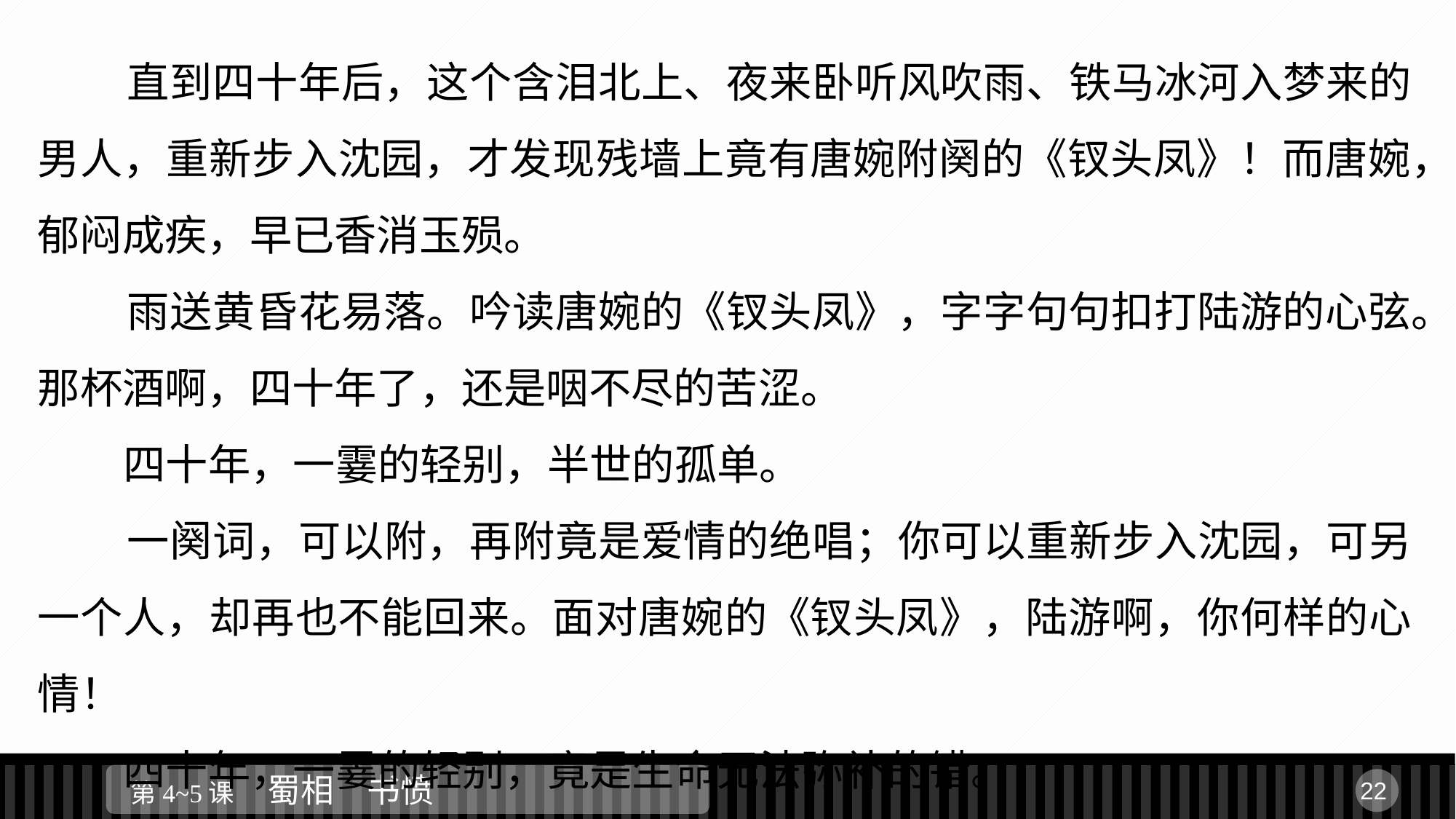

直到四十年后，这个含泪北上、夜来卧听风吹雨、铁马冰河入梦来的男人，重新步入沈园，才发现残墙上竟有唐婉附阕的《钗头凤》！而唐婉，郁闷成疾，早已香消玉殒。
        雨送黄昏花易落。吟读唐婉的《钗头凤》，字字句句扣打陆游的心弦。那杯酒啊，四十年了，还是咽不尽的苦涩。
        四十年，一霎的轻别，半世的孤单。
        一阕词，可以附，再附竟是爱情的绝唱；你可以重新步入沈园，可另一个人，却再也不能回来。面对唐婉的《钗头凤》，陆游啊，你何样的心情！
        四十年，一霎的轻别，竟是生命无法弥补的错。